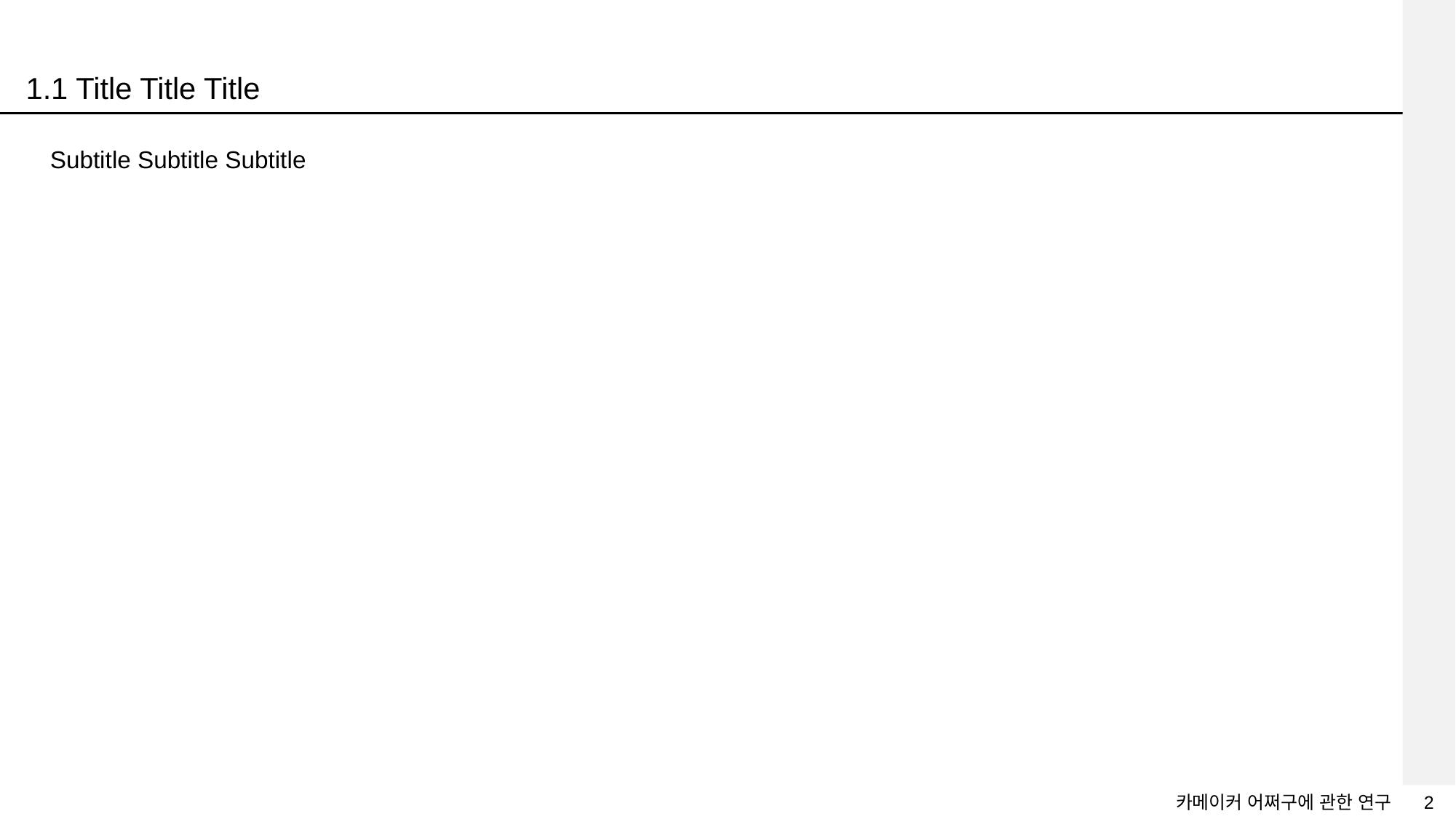

카메이커 어쩌구에 관한 연구
2
1.1 Title Title Title
Subtitle Subtitle Subtitle